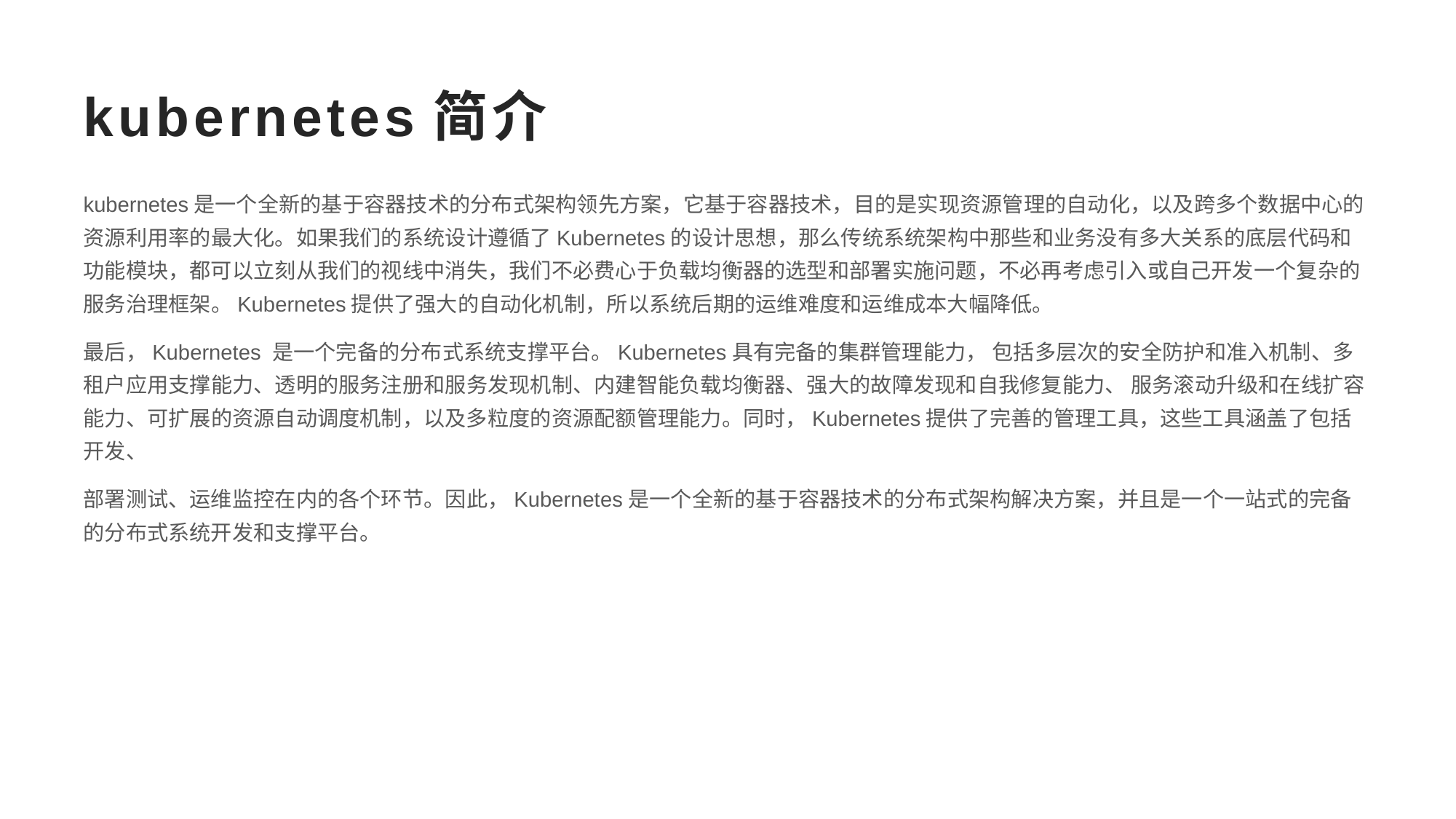

# kubernetes简介
kubernetes是一个全新的基于容器技术的分布式架构领先方案，它基于容器技术，目的是实现资源管理的自动化，以及跨多个数据中心的资源利用率的最大化。如果我们的系统设计遵循了Kubernetes的设计思想，那么传统系统架构中那些和业务没有多大关系的底层代码和功能模块，都可以立刻从我们的视线中消失，我们不必费心于负载均衡器的选型和部署实施问题，不必再考虑引入或自己开发一个复杂的服务治理框架。Kubernetes提供了强大的自动化机制，所以系统后期的运维难度和运维成本大幅降低。
最后，Kubernetes 是一个完备的分布式系统支撑平台。Kubernetes具有完备的集群管理能力， 包括多层次的安全防护和准入机制、多租户应用支撑能力、透明的服务注册和服务发现机制、内建智能负载均衡器、强大的故障发现和自我修复能力、 服务滚动升级和在线扩容能力、可扩展的资源自动调度机制，以及多粒度的资源配额管理能力。同时，Kubernetes提供了完善的管理工具，这些工具涵盖了包括开发、
部署测试、运维监控在内的各个环节。因此，Kubernetes是一个全新的基于容器技术的分布式架构解决方案，并且是一个一站式的完备的分布式系统开发和支撑平台。